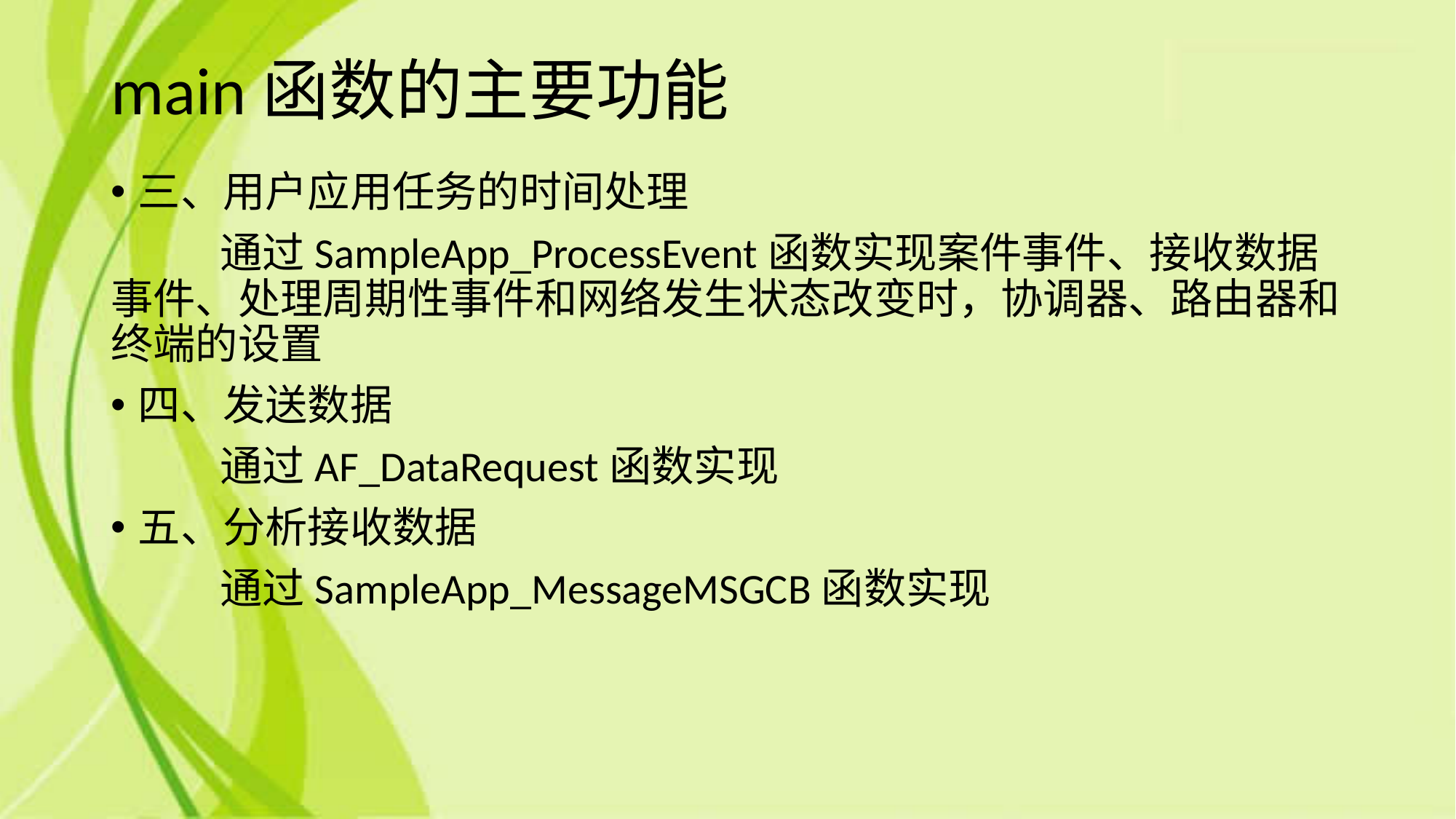

main函数的主要功能
三、用户应用任务的时间处理
	通过SampleApp_ProcessEvent函数实现案件事件、接收数据事件、处理周期性事件和网络发生状态改变时，协调器、路由器和终端的设置
四、发送数据
	通过AF_DataRequest函数实现
五、分析接收数据
	通过SampleApp_MessageMSGCB函数实现